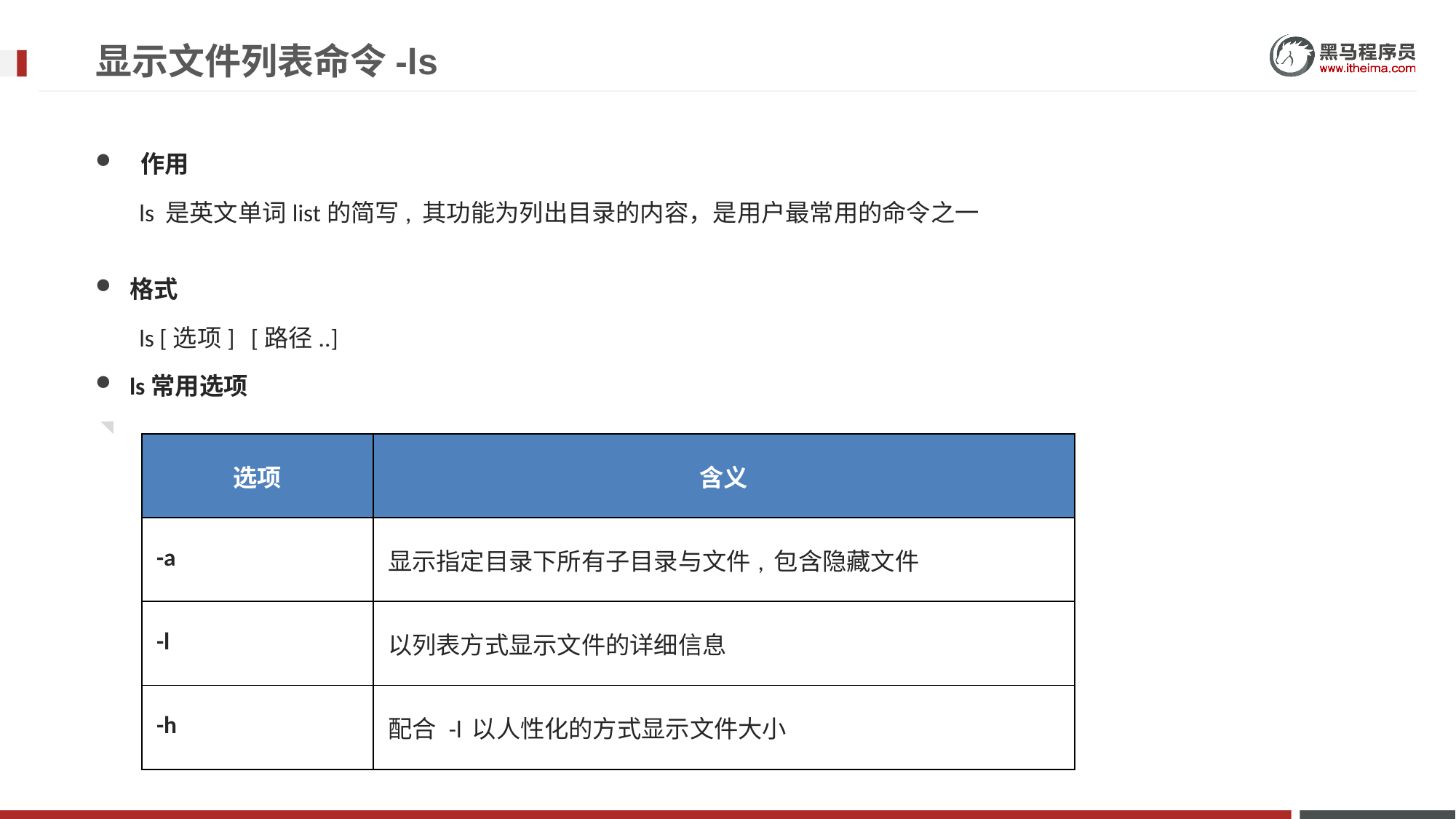

# 显示文件列表命令-ls
 作用
        ls 是英文单词list的简写, 其功能为列出目录的内容，是用户最常用的命令之一
格式
        ls [选项]   [路径..]
ls常用选项

| 选项 | 含义 |
| --- | --- |
| -a | 显示指定目录下所有子目录与文件, 包含隐藏文件 |
| -l | 以列表方式显示文件的详细信息 |
| -h | 配合 -l 以人性化的方式显示文件大小 |